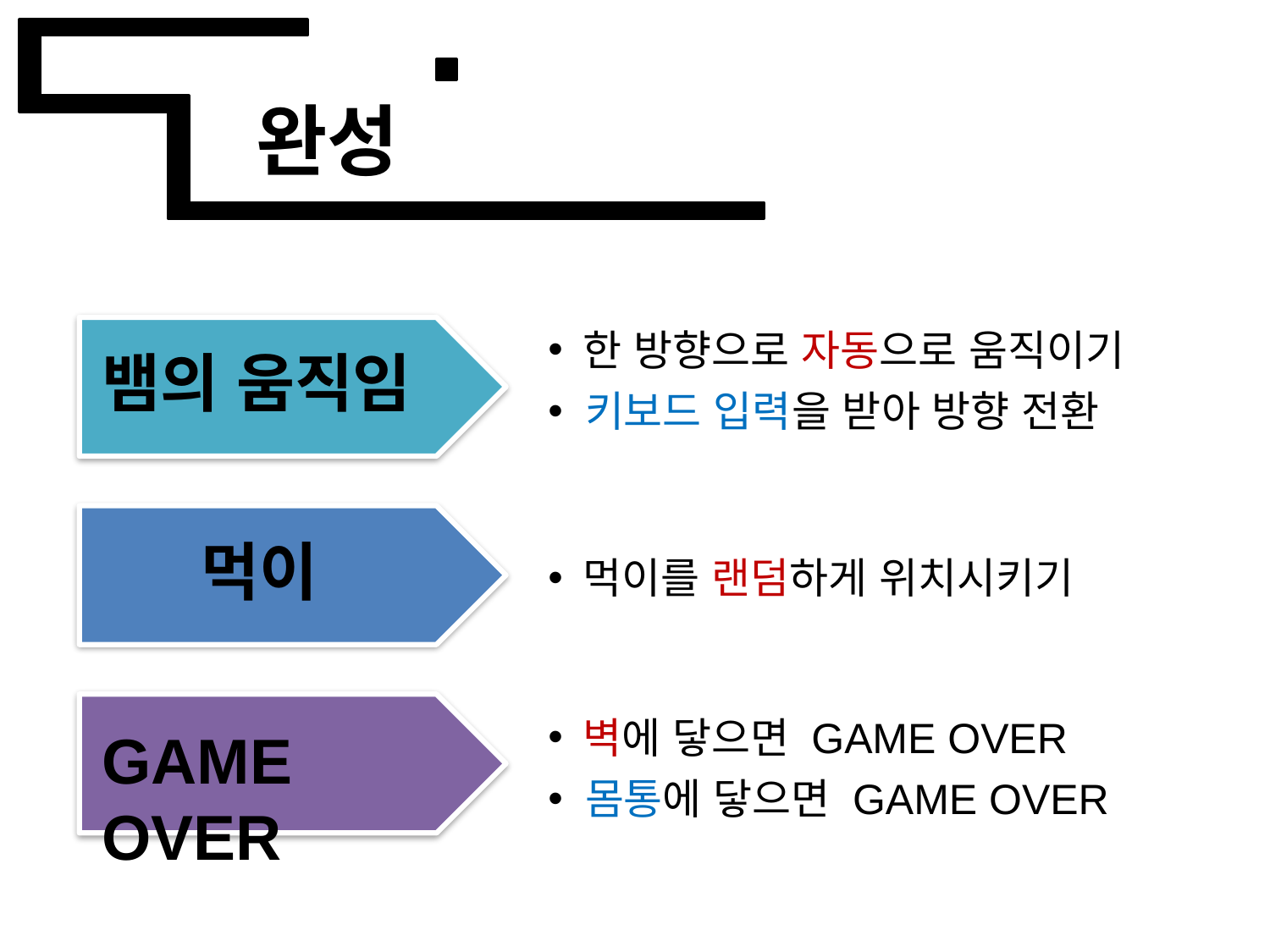

# 완성

뱀의 움직임

먹이

GAME OVER
 한 방향으로 자동으로 움직이기

 키보드 입력을 받아 방향 전환
 먹이를 랜덤하게 위치시키기
 벽에 닿으면 GAME OVER

 몸통에 닿으면 GAME OVER